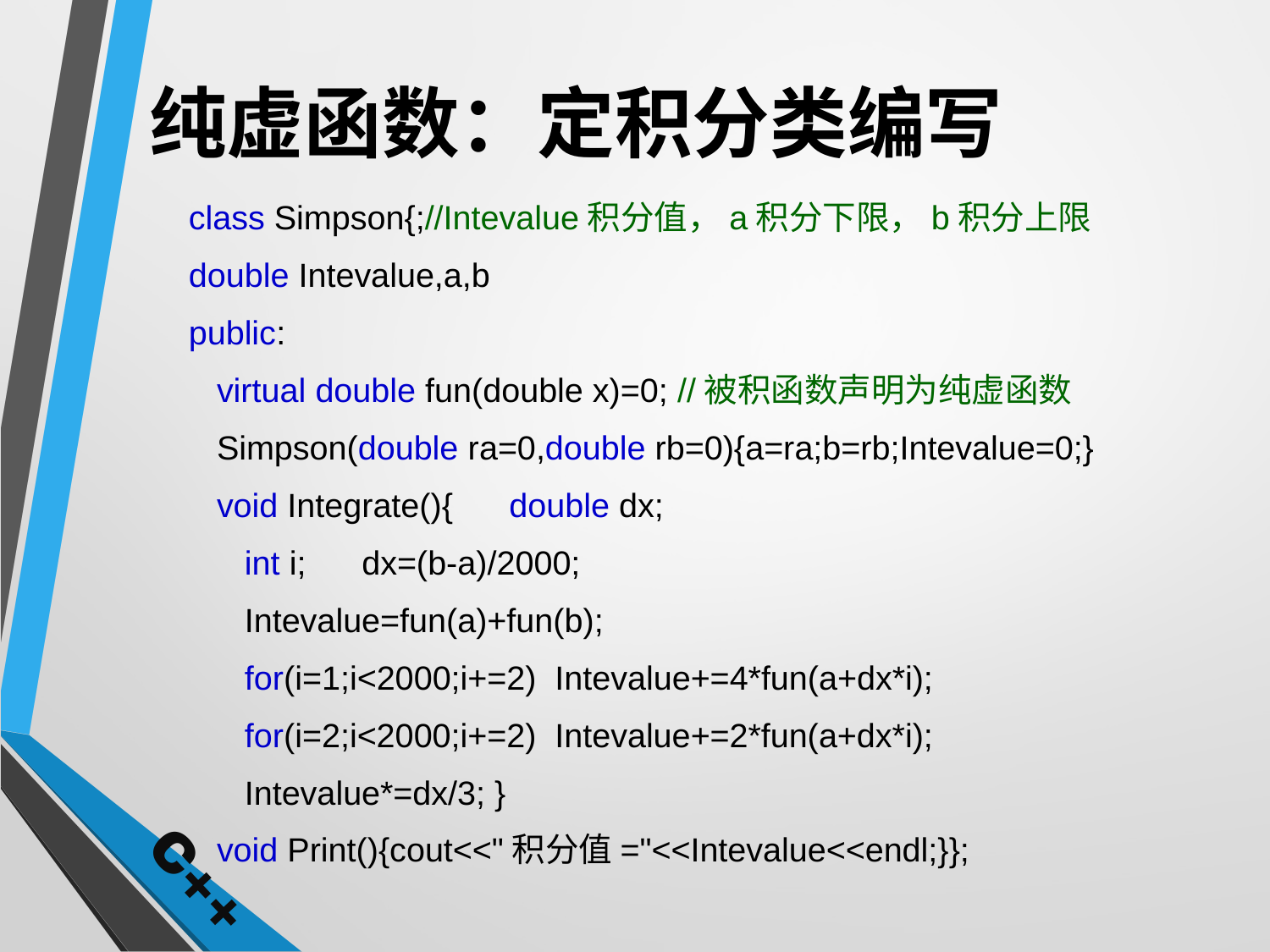

# 纯虚函数：定积分类编写
	class Simpson{;//Intevalue积分值，a积分下限，b积分上限
	double Intevalue,a,b
	public:
	   virtual double fun(double x)=0; //被积函数声明为纯虚函数
	   Simpson(double ra=0,double rb=0){a=ra;b=rb;Intevalue=0;}
	   void Integrate(){      double dx;
	      int i;      dx=(b-a)/2000;
	      Intevalue=fun(a)+fun(b);
	      for(i=1;i<2000;i+=2)  Intevalue+=4*fun(a+dx*i);
	      for(i=2;i<2000;i+=2)  Intevalue+=2*fun(a+dx*i);
	      Intevalue*=dx/3; }
	   void Print(){cout<<"积分值="<<Intevalue<<endl;}};